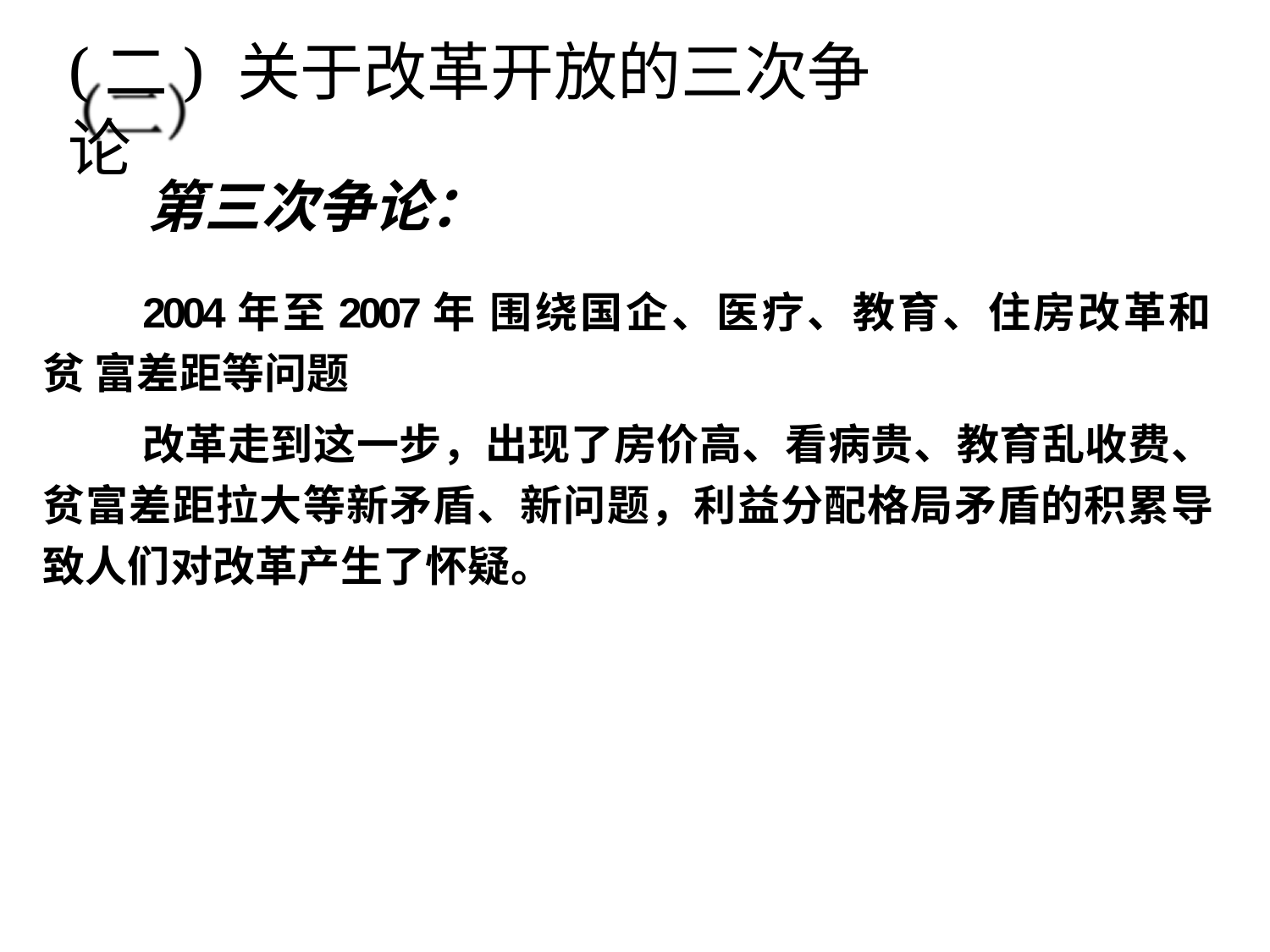

# (二) 关于改革开放的三次争论
第三次争论：
2004年至2007年 围绕国企、医疗、教育、住房改革和贫 富差距等问题
改革走到这一步，出现了房价高、看病贵、教育乱收费、 贫富差距拉大等新矛盾、新问题，利益分配格局矛盾的积累导 致人们对改革产生了怀疑。